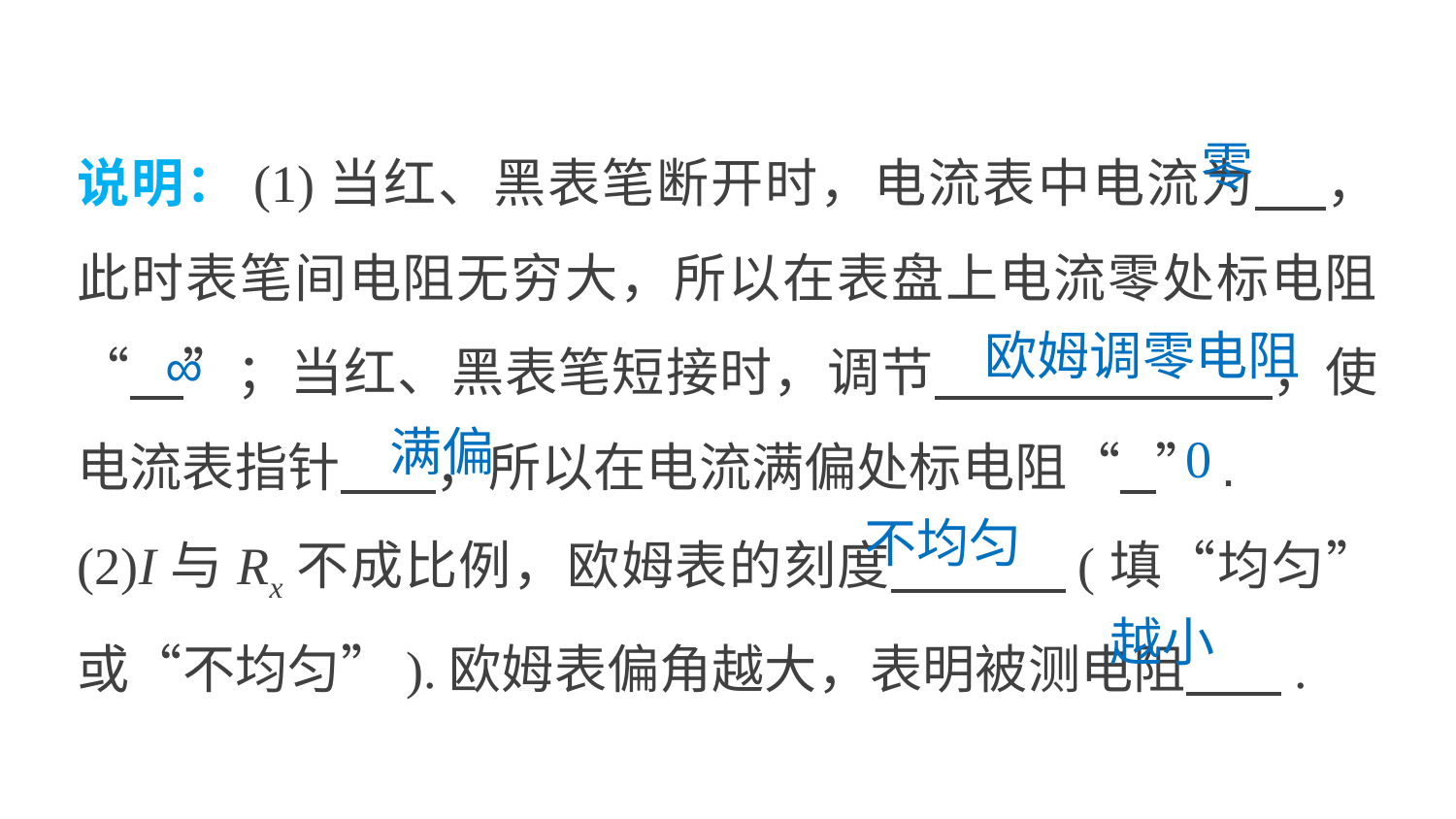

说明：(1)当红、黑表笔断开时，电流表中电流为     ，此时表笔间电阻无穷大，所以在表盘上电流零处标电阻“    ”；当红、黑表笔短接时，调节                          ，使电流表指针        ，所以在电流满偏处标电阻“   ”.
(2)I与Rx不成比例，欧姆表的刻度             (填“均匀”或“不均匀”).欧姆表偏角越大，表明被测电阻        .
零
欧姆调零电阻
∞
满偏
0
不均匀
越小